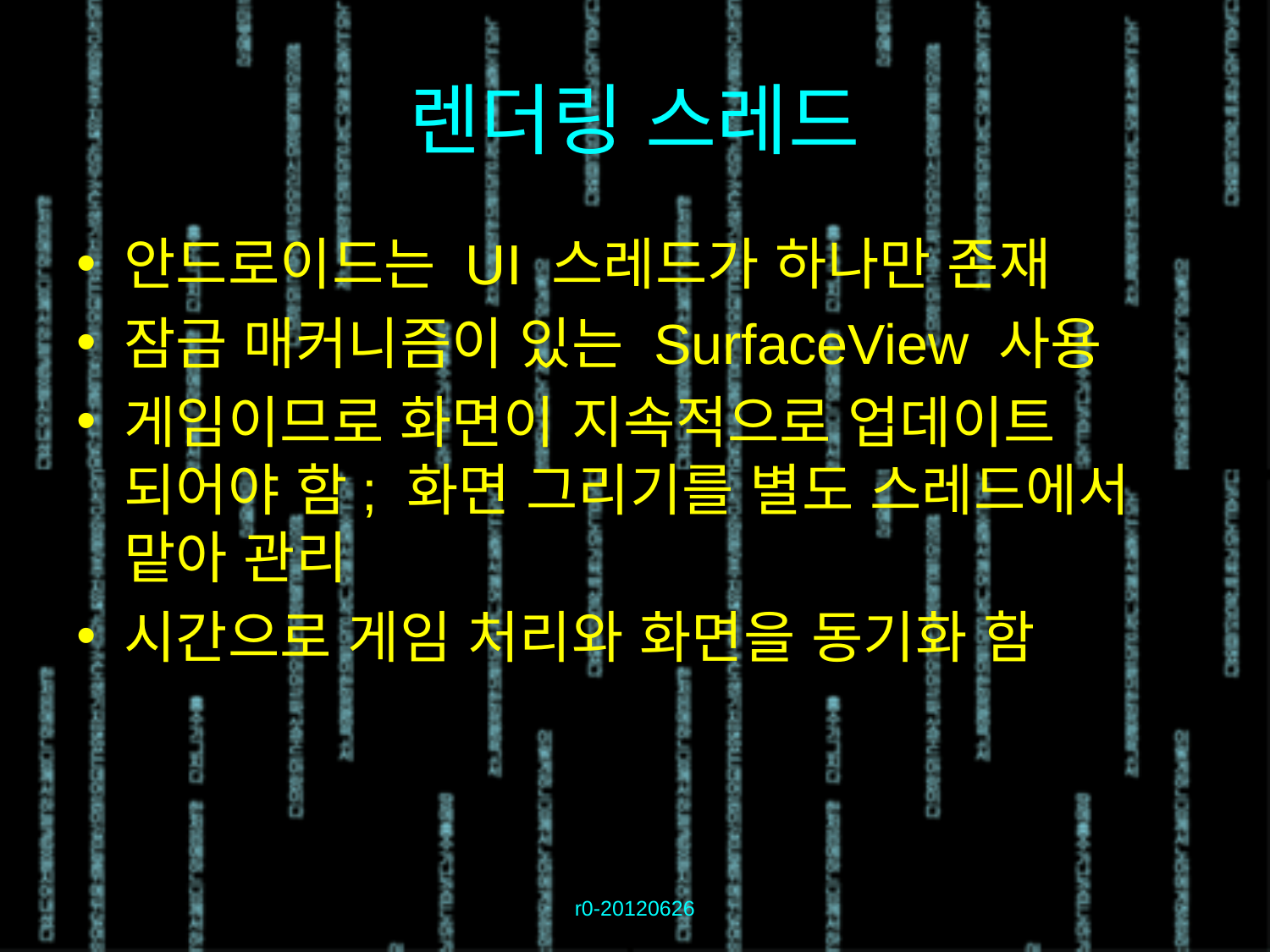

# 렌더링 스레드
안드로이드는 UI 스레드가 하나만 존재
잠금 매커니즘이 있는 SurfaceView 사용
게임이므로 화면이 지속적으로 업데이트 되어야 함; 화면 그리기를 별도 스레드에서 맡아 관리
시간으로 게임 처리와 화면을 동기화 함
r0-20120626